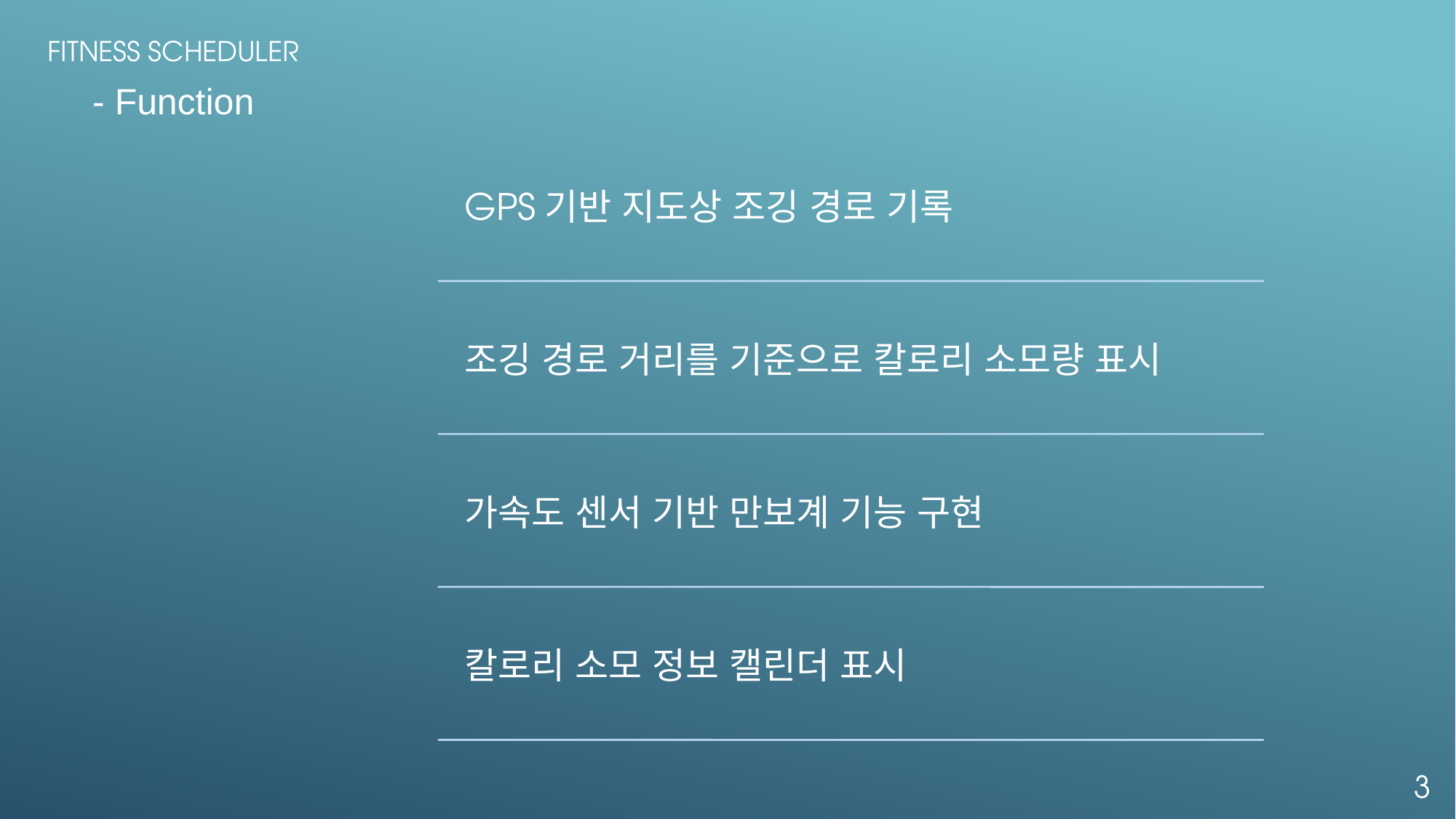

FITNESS SCHEDULER
- Function

GPS기반 지도상 조깅 경로 기록
조깅 경로 거리를 기준으로 칼로리 소모량 표시
가속도 센서 기반 만보계 기능 구현
칼로리 소모 정보 캘린더 표시
3